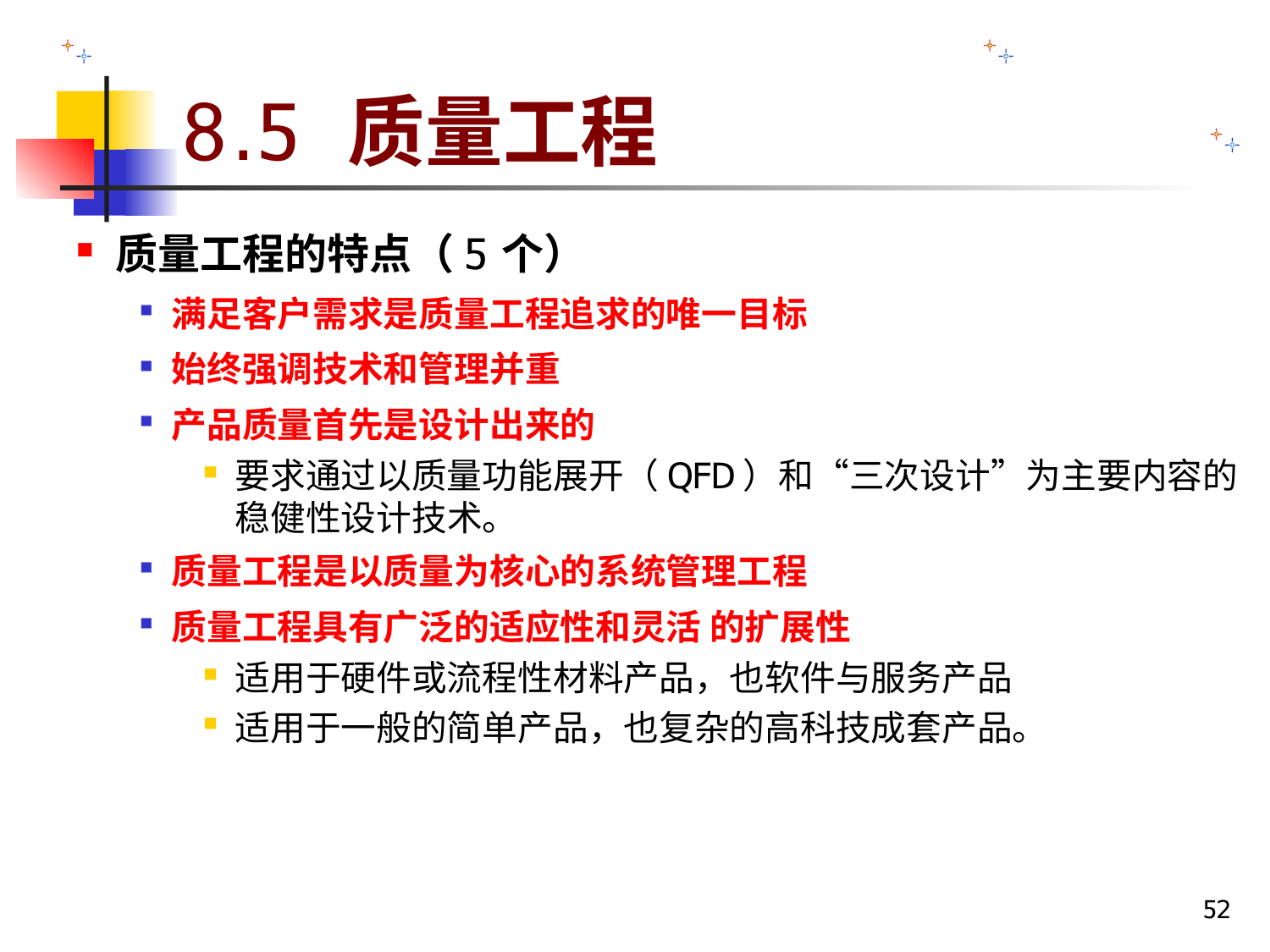

# 8.5 质量工程
质量工程的特点（5个）
满足客户需求是质量工程追求的唯一目标
始终强调技术和管理并重
产品质量首先是设计出来的
要求通过以质量功能展开（QFD）和“三次设计”为主要内容的稳健性设计技术。
质量工程是以质量为核心的系统管理工程
质量工程具有广泛的适应性和灵活 的扩展性
适用于硬件或流程性材料产品，也软件与服务产品
适用于一般的简单产品，也复杂的高科技成套产品。
52